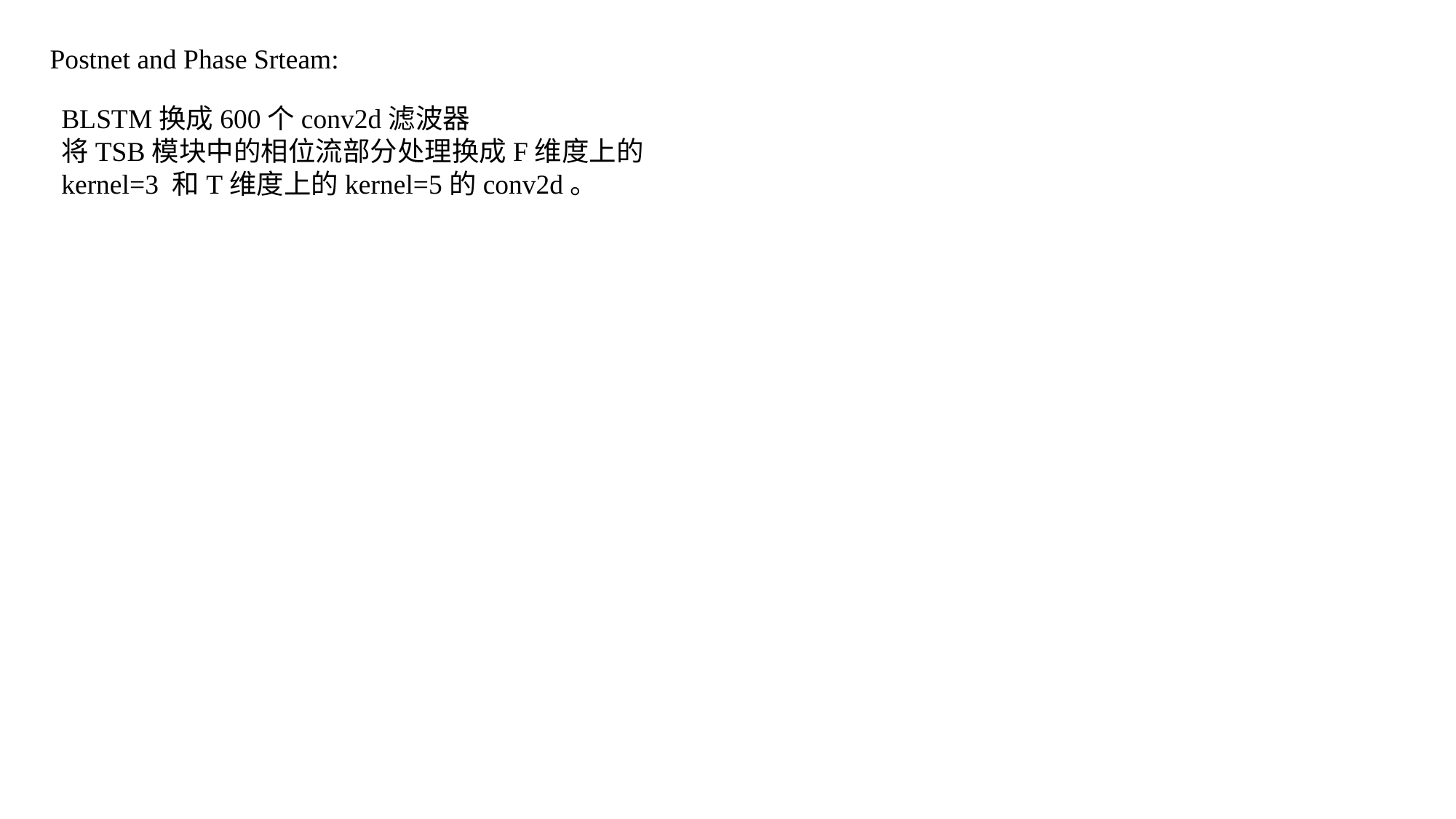

Postnet and Phase Srteam:
BLSTM换成600个conv2d滤波器
将TSB模块中的相位流部分处理换成F维度上的kernel=3 和T维度上的kernel=5的conv2d。